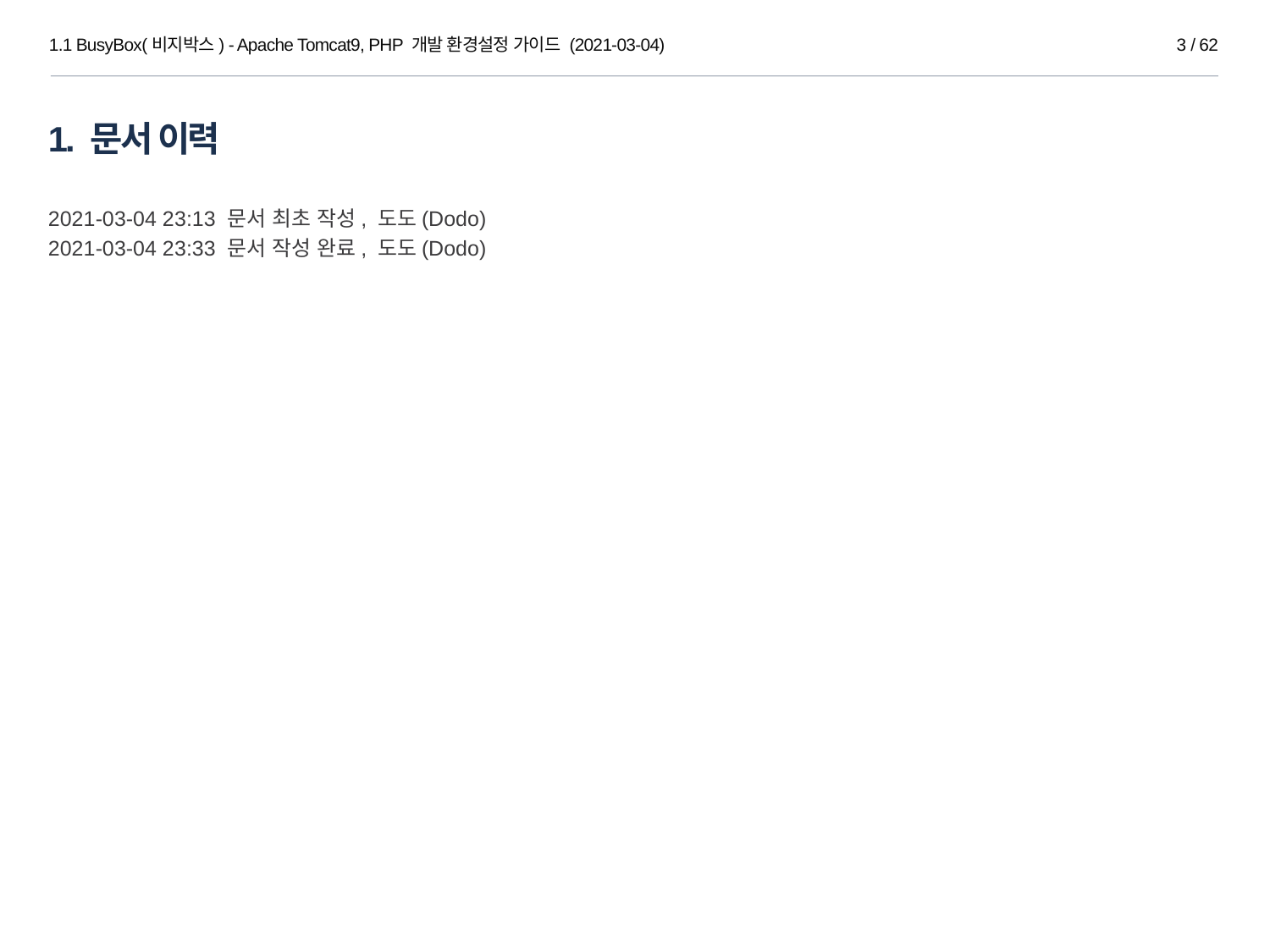

1.1 BusyBox(비지박스) - Apache Tomcat9, PHP 개발 환경설정 가이드 (2021-03-04)
3 / 62

1. 문서 이력
2021-03-04 23:13 문서 최초 작성, 도도(Dodo)
2021-03-04 23:33 문서 작성 완료, 도도(Dodo)